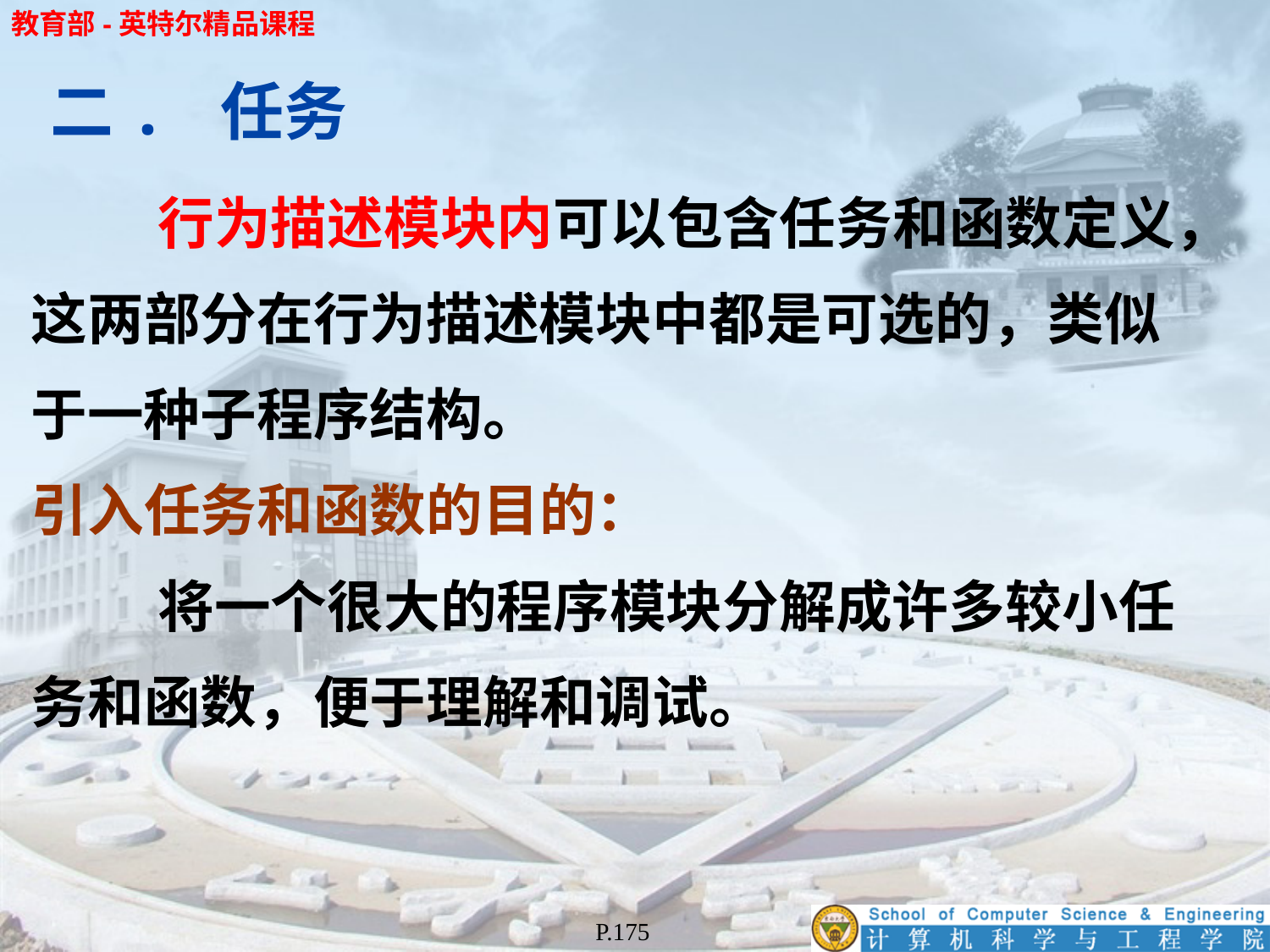

二. 任务
	行为描述模块内可以包含任务和函数定义，
这两部分在行为描述模块中都是可选的，类似
于一种子程序结构。
引入任务和函数的目的：
	将一个很大的程序模块分解成许多较小任
务和函数，便于理解和调试。
P.175